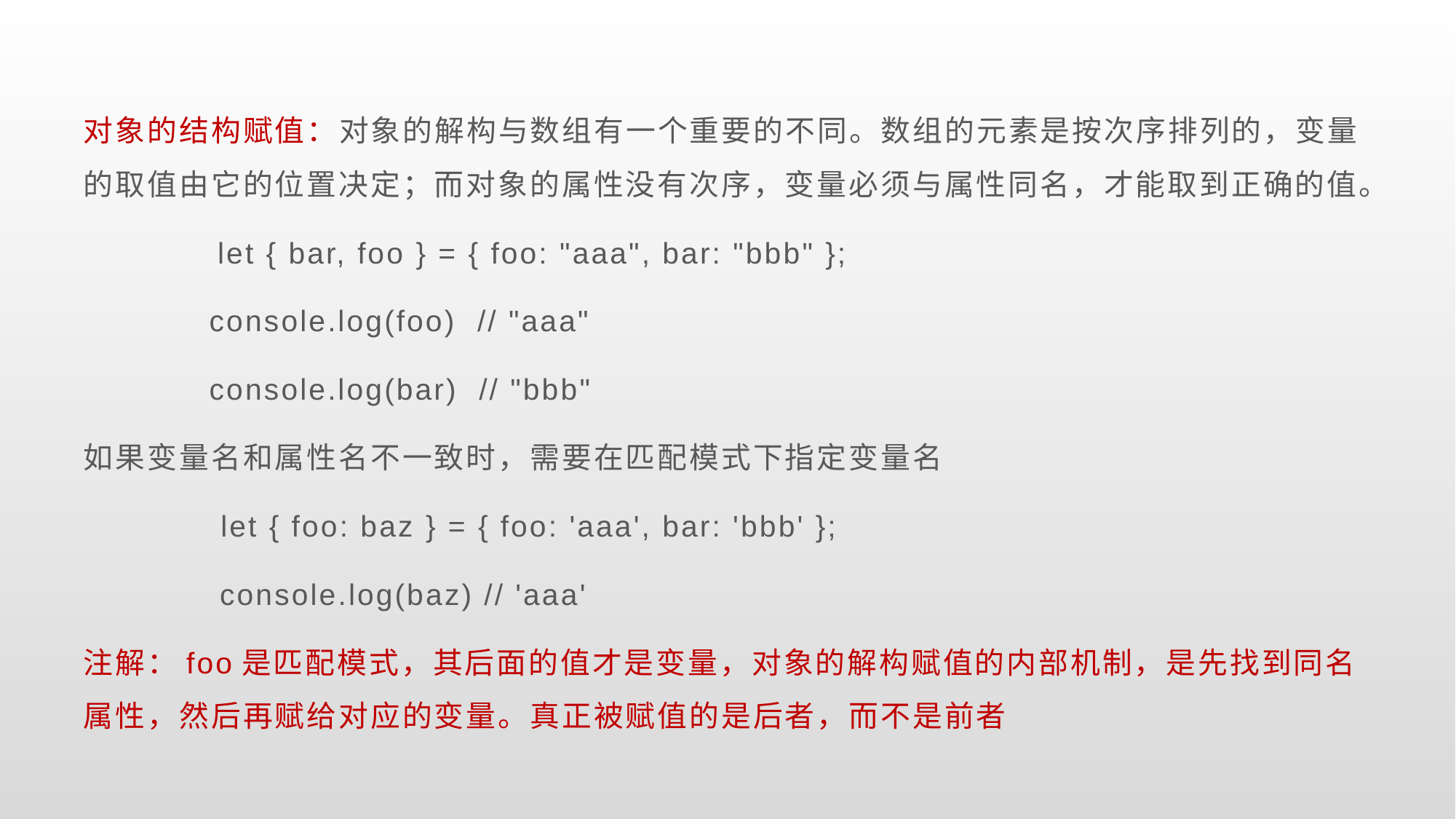

对象的结构赋值：对象的解构与数组有一个重要的不同。数组的元素是按次序排列的，变量的取值由它的位置决定；而对象的属性没有次序，变量必须与属性同名，才能取到正确的值。
	   let { bar, foo } = { foo: "aaa", bar: "bbb" };
            console.log(foo)  // "aaa"
            console.log(bar)  // "bbb"
如果变量名和属性名不一致时，需要在匹配模式下指定变量名
	   let { foo: baz } = { foo: 'aaa', bar: 'bbb' };
             console.log(baz) // 'aaa'
注解：foo是匹配模式，其后面的值才是变量，对象的解构赋值的内部机制，是先找到同名属性，然后再赋给对应的变量。真正被赋值的是后者，而不是前者